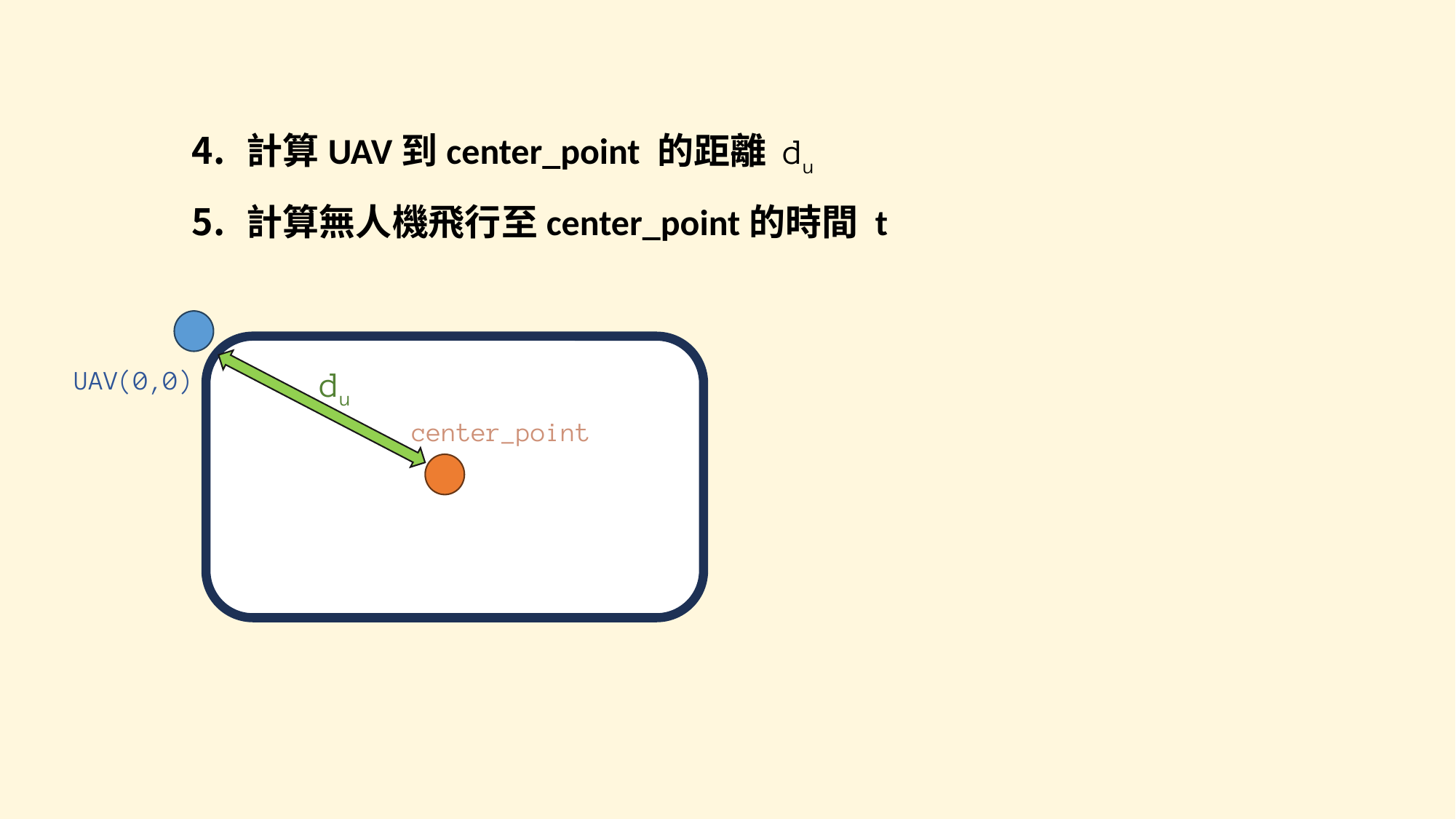

計算UAV到center_point 的距離 du
計算無人機飛行至center_point的時間 t

UAV(0,0)

center_point
du